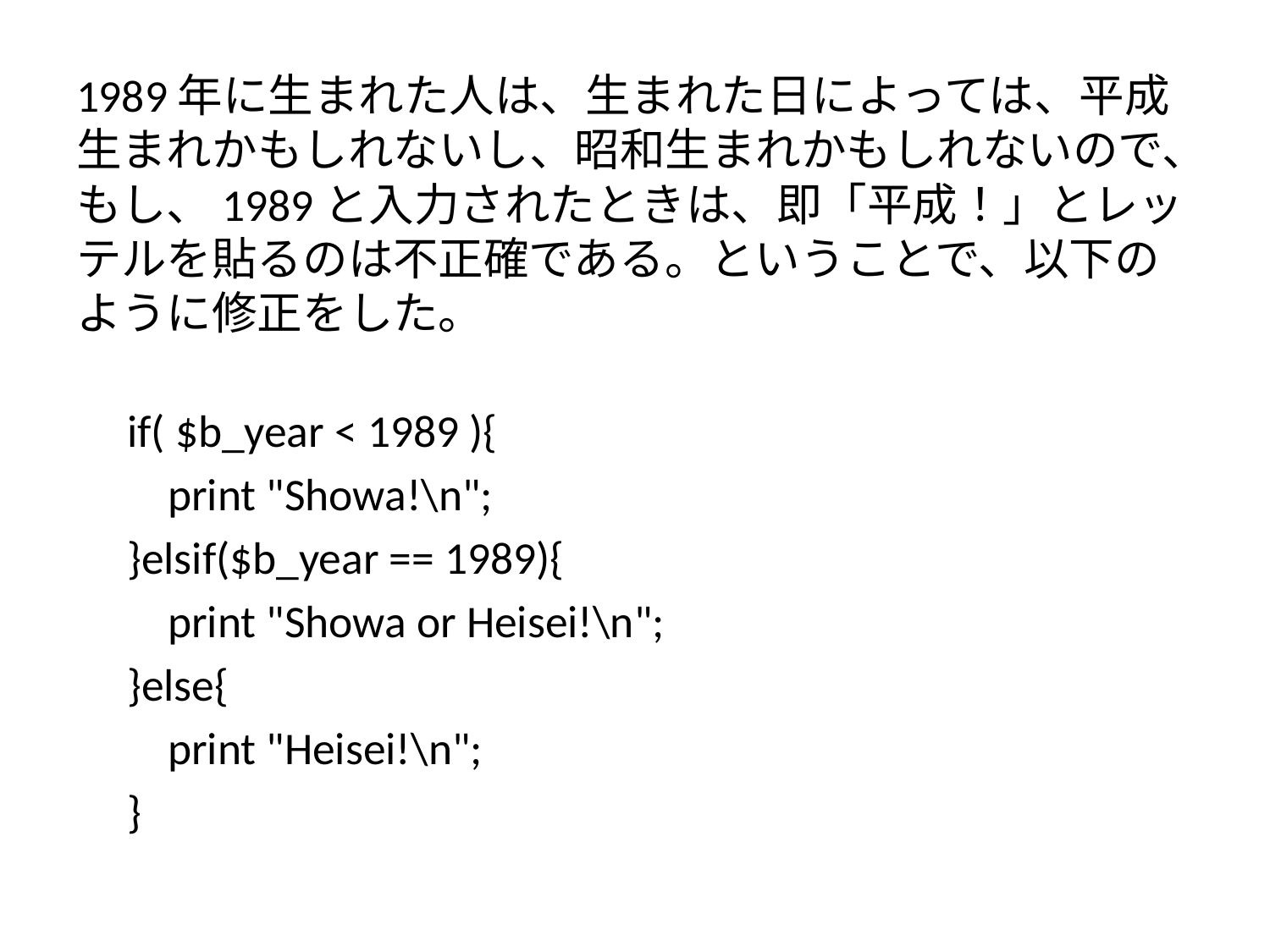

#
1989年に生まれた人は、生まれた日によっては、平成生まれかもしれないし、昭和生まれかもしれないので、もし、1989と入力されたときは、即「平成！」とレッテルを貼るのは不正確である。ということで、以下のように修正をした。

if( $b_year < 1989 ){
    print "Showa!\n";
}elsif($b_year == 1989){
    print "Showa or Heisei!\n";
}else{
    print "Heisei!\n";
}